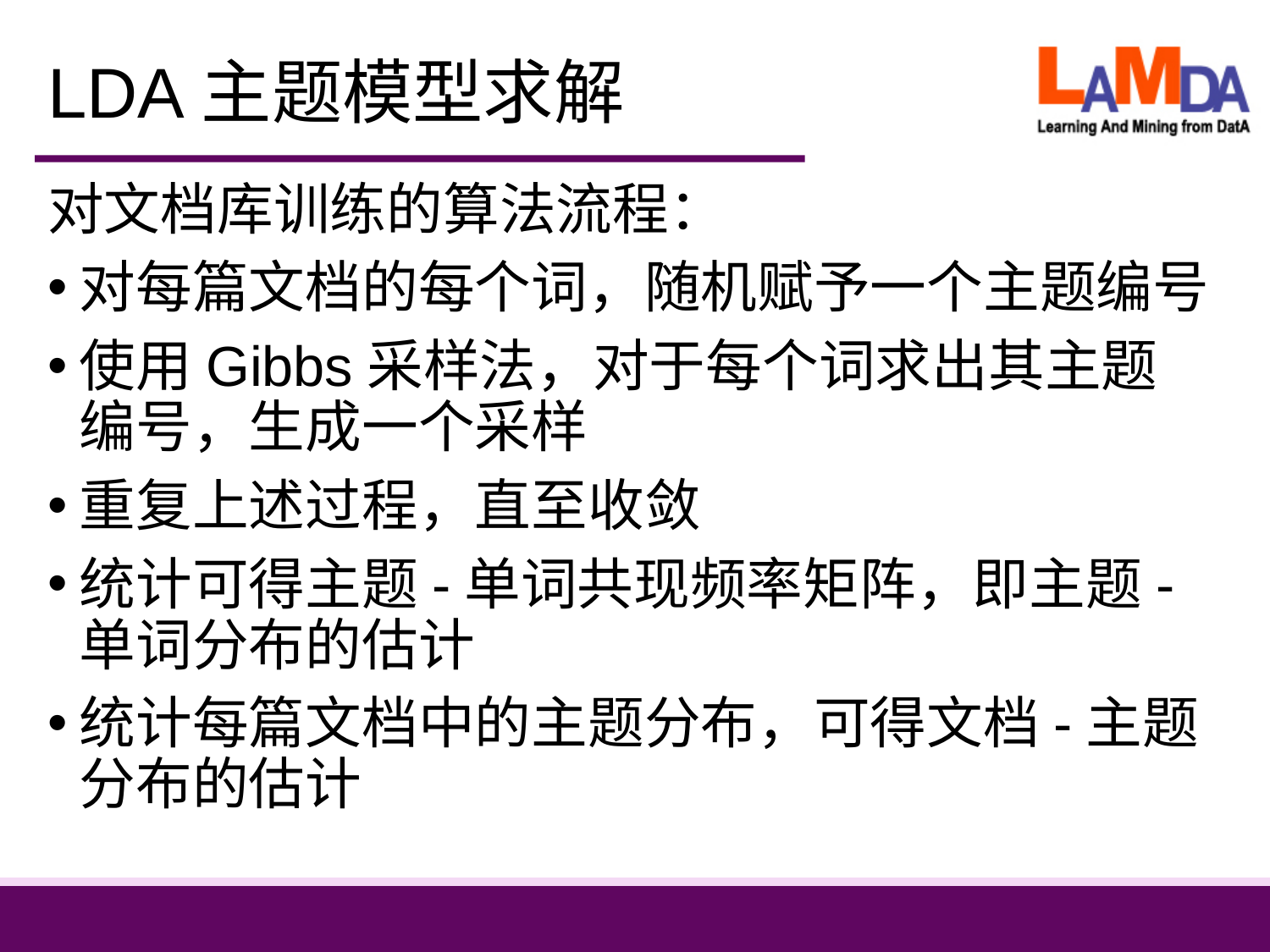

# LDA主题模型求解
对文档库训练的算法流程：
对每篇文档的每个词，随机赋予一个主题编号
使用Gibbs采样法，对于每个词求出其主题编号，生成一个采样
重复上述过程，直至收敛
统计可得主题-单词共现频率矩阵，即主题-单词分布的估计
统计每篇文档中的主题分布，可得文档-主题分布的估计